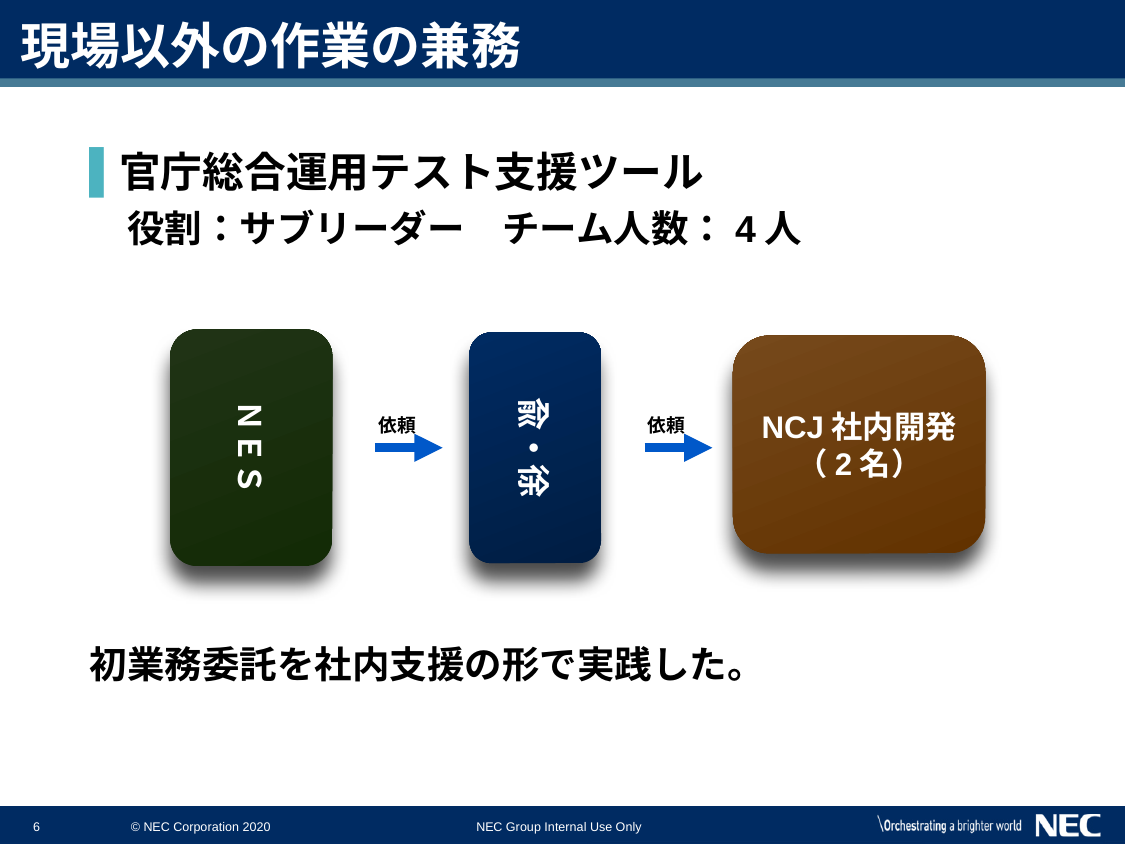

# 現場以外の作業の兼務
官庁総合運用テスト支援ツール
　役割：サブリーダー　チーム人数：4人

初業務委託を社内支援の形で実践した。
ＮＥＳ
兪・徐
NCJ社内開発
（2名）
依頼
依頼